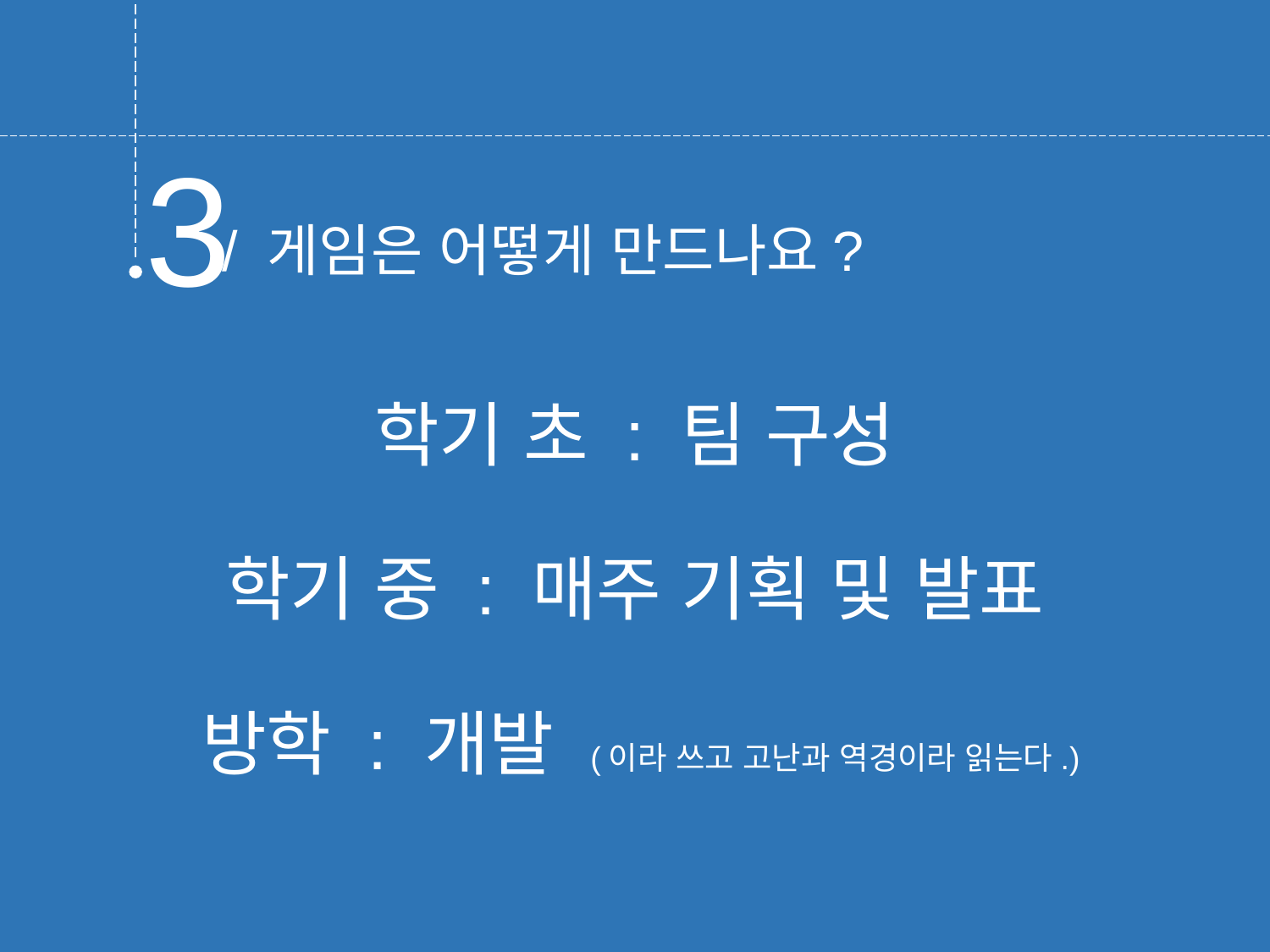

3
 / 게임은 어떻게 만드나요?

학기 초 : 팀 구성
학기 중 : 매주 기획 및 발표
방학 : 개발 (이라 쓰고 고난과 역경이라 읽는다.)